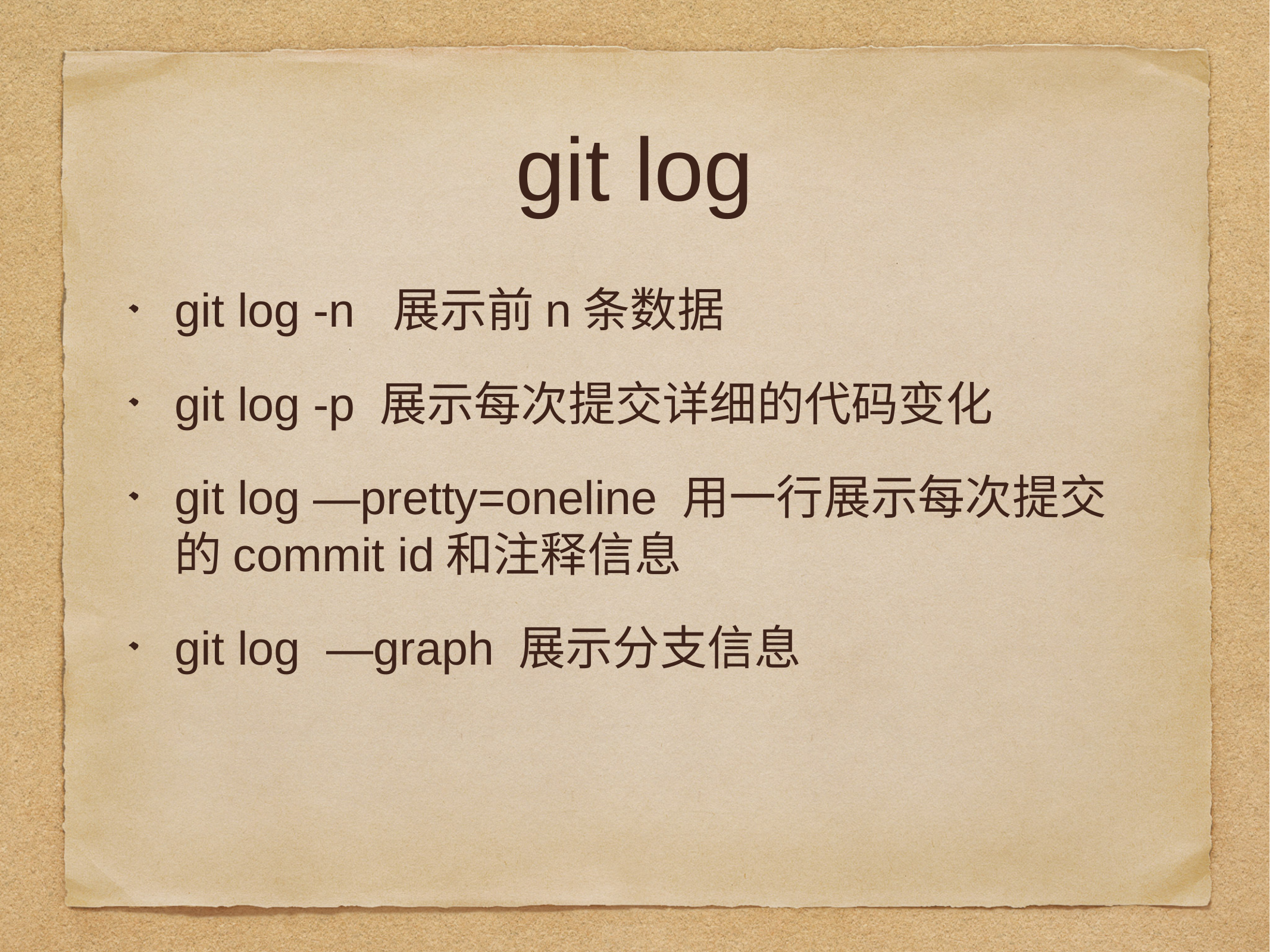

# git log
git log -n  展示前n条数据
git log -p 展示每次提交详细的代码变化
git log —pretty=oneline 用一行展示每次提交的commit id和注释信息
git log  —graph 展示分支信息